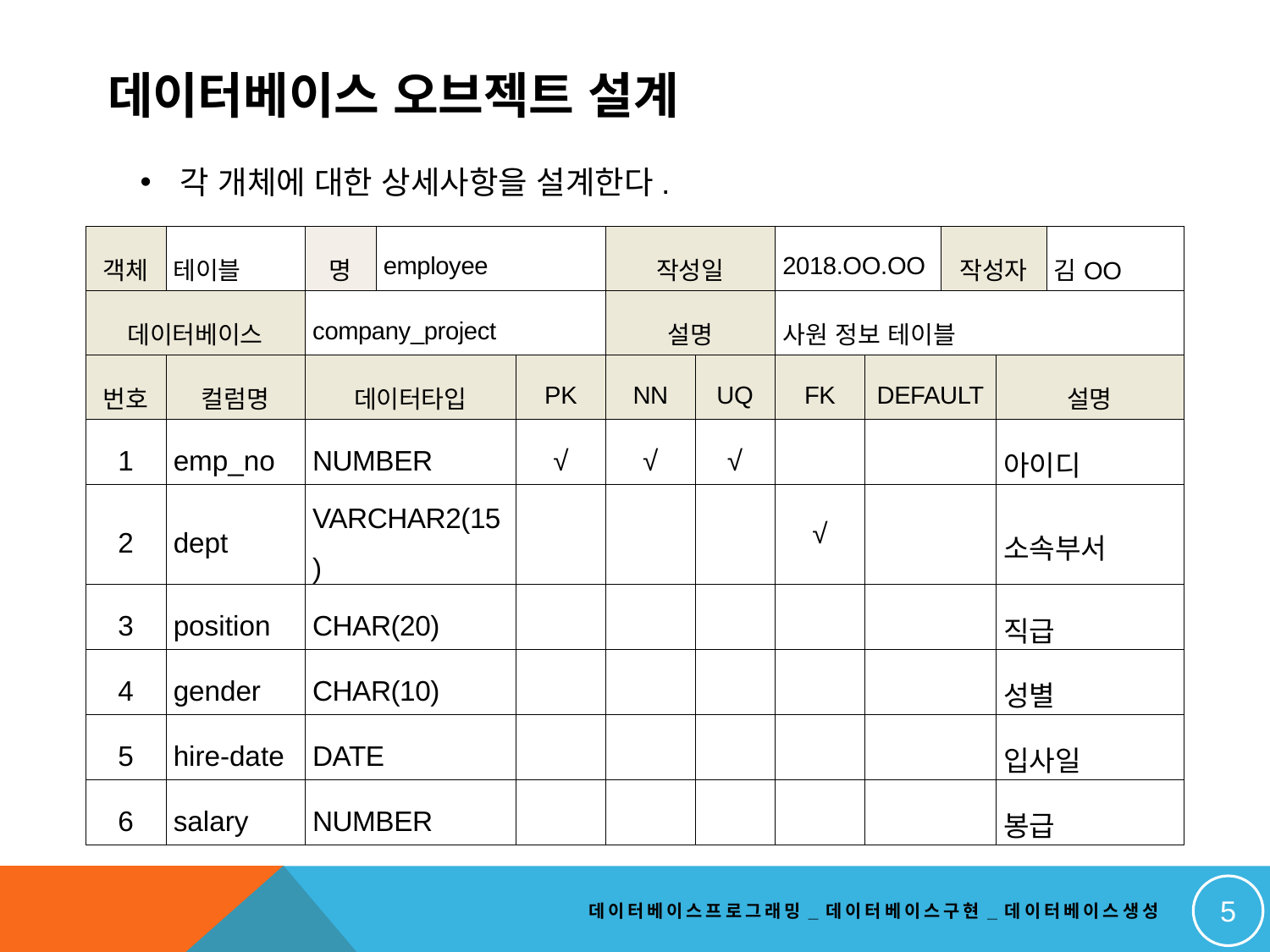

데이터베이스 오브젝트 설계
각 개체에 대한 상세사항을 설계한다.
| 객체 | 테이블 | 명 | employee |  | 작성일 |  | 2018.OO.OO |  | 작성자 |  | 김OO |
| --- | --- | --- | --- | --- | --- | --- | --- | --- | --- | --- | --- |
| 데이터베이스 |  | company\_project |  |  | 설명 |  | 사원 정보 테이블 |  |  |  |  |
| 번호 | 컬럼명 | 데이터타입 |  | PK | NN | UQ | FK | DEFAULT |  | 설명 |  |
| 1 | emp\_no | NUMBER |  | √ | √ | √ |  |  |  | 아이디 |  |
| 2 | dept | VARCHAR2(15) |  |  |  |  | √ |  |  | 소속부서 |  |
| 3 | position | CHAR(20) |  |  |  |  |  |  |  | 직급 |  |
| 4 | gender | CHAR(10) |  |  |  |  |  |  |  | 성별 |  |
| 5 | hire-date | DATE |  |  |  |  |  |  |  | 입사일 |  |
| 6 | salary | NUMBER |  |  |  |  |  |  |  | 봉급 |  |
5
데이터베이스프로그래밍_데이터베이스구현_데이터베이스생성